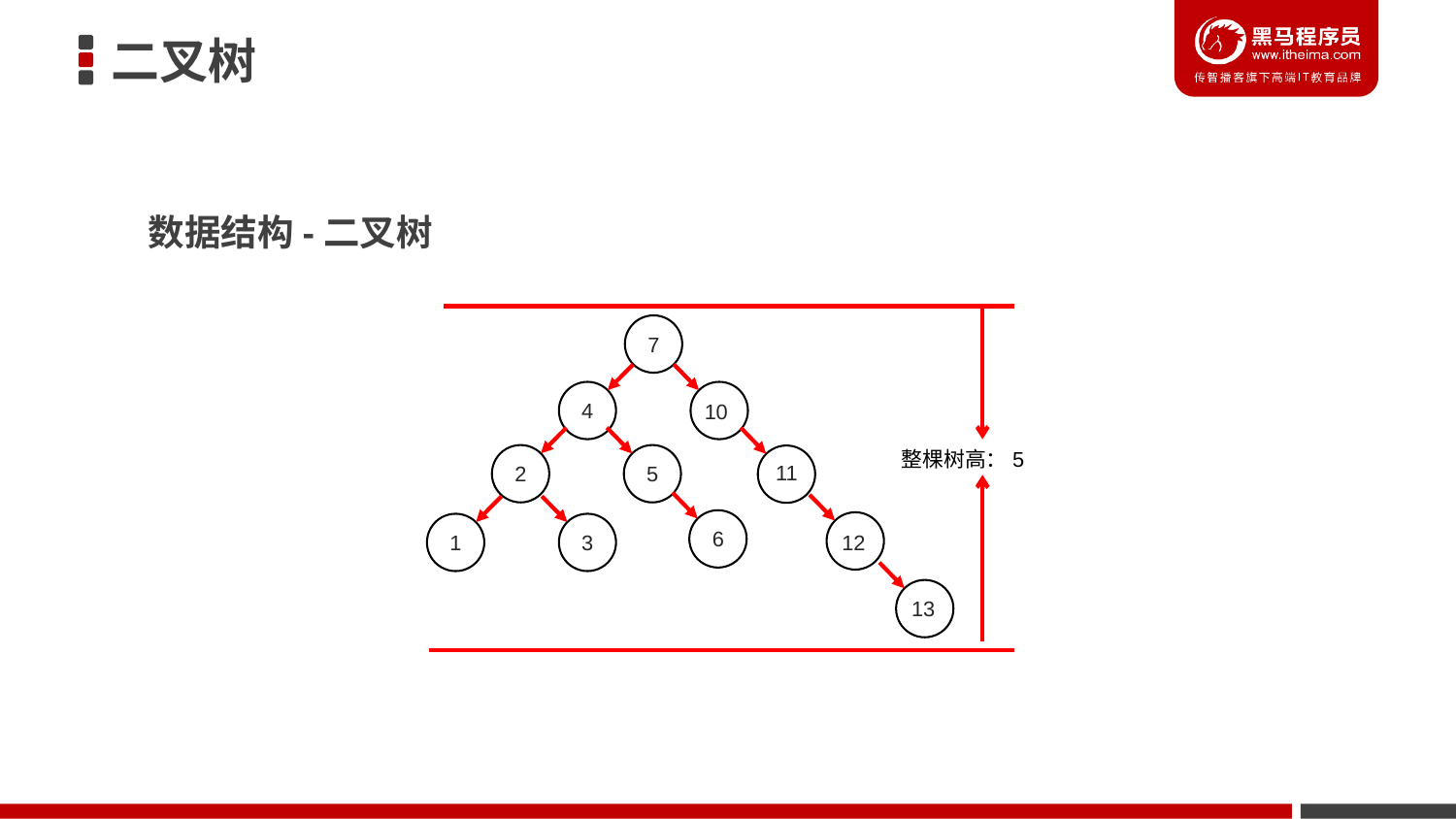

二叉树
数据结构-二叉树
7
4

10
整棵树高：5
2
5

11
6

1
3
12

13